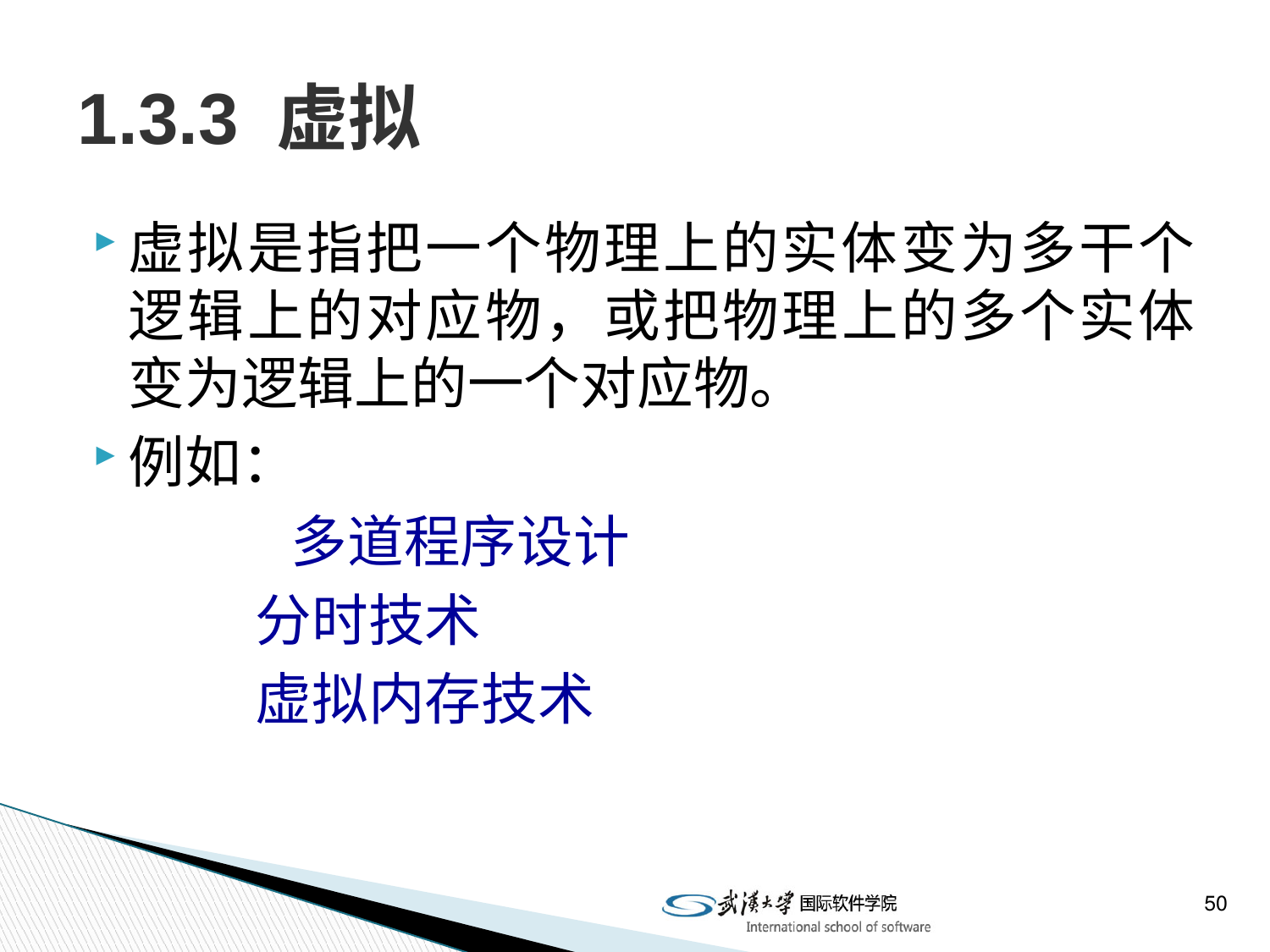

# 1.3.3 虚拟
虚拟是指把一个物理上的实体变为多干个逻辑上的对应物，或把物理上的多个实体变为逻辑上的一个对应物。
例如：
		多道程序设计
 		分时技术
		虚拟内存技术